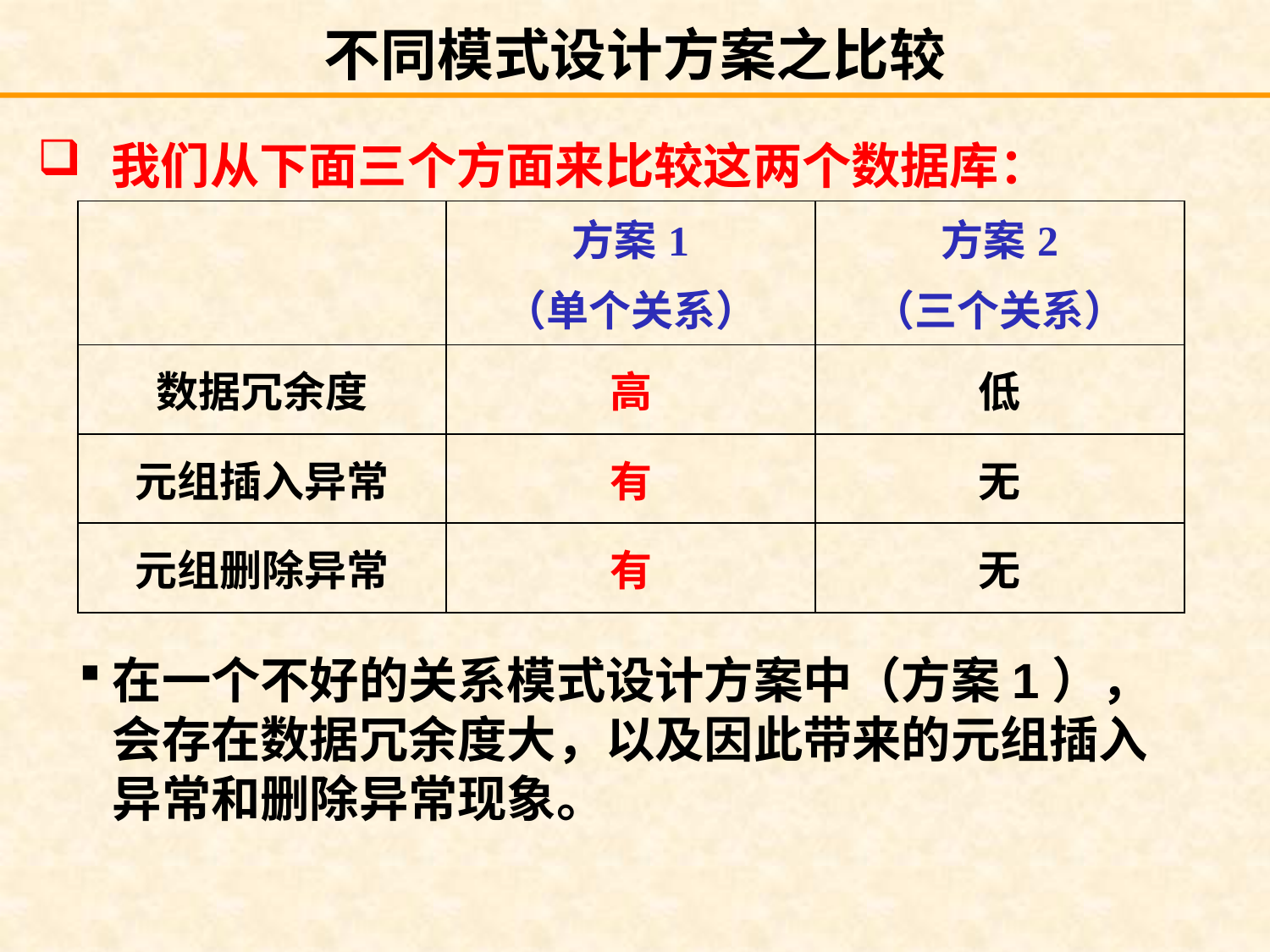

不同模式设计方案之比较
我们从下面三个方面来比较这两个数据库：
|  | 方案1 （单个关系） | 方案2 （三个关系） |
| --- | --- | --- |
| 数据冗余度 | 高 | 低 |
| 元组插入异常 | 有 | 无 |
| 元组删除异常 | 有 | 无 |
在一个不好的关系模式设计方案中（方案1），会存在数据冗余度大，以及因此带来的元组插入异常和删除异常现象。